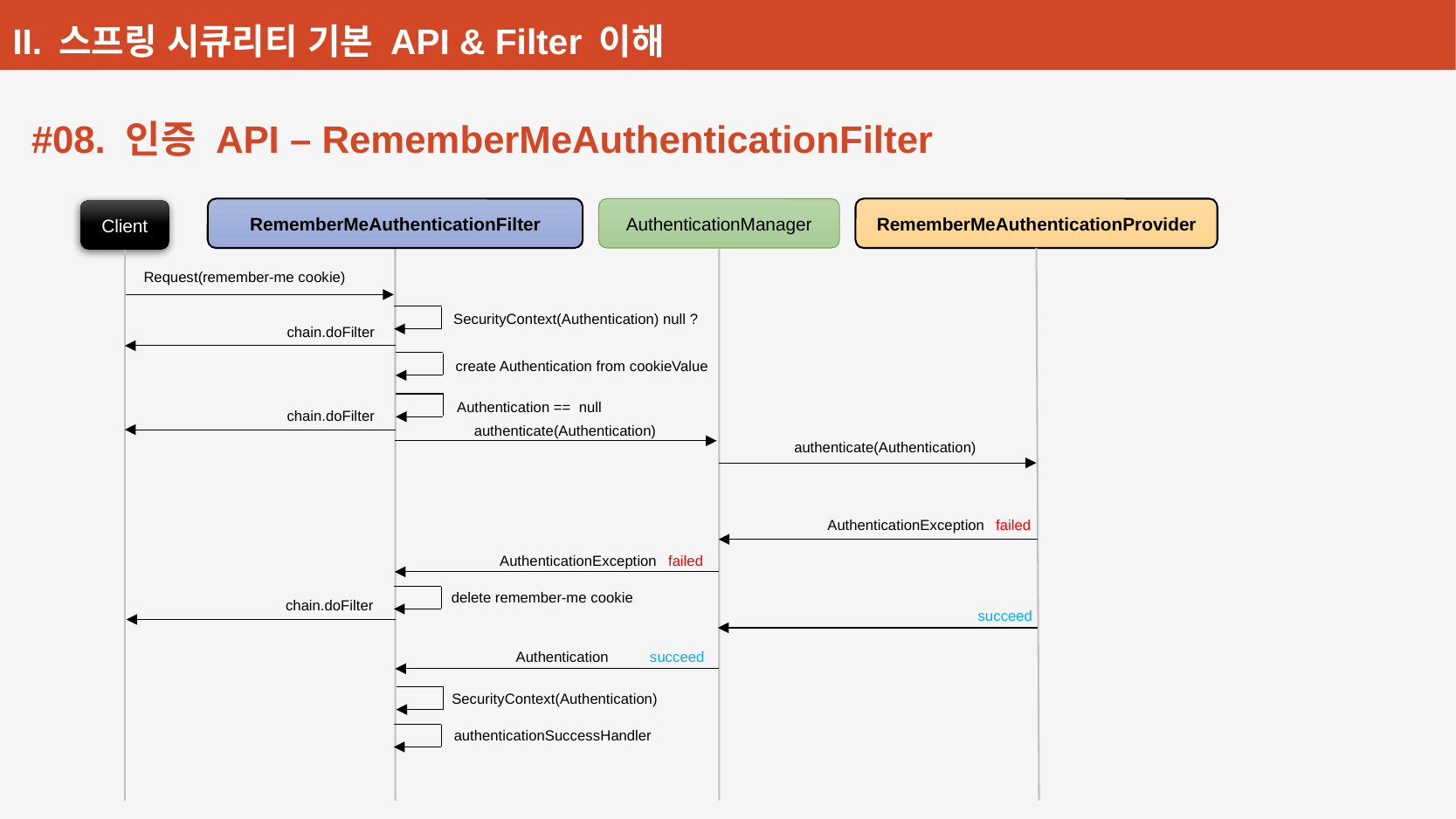

#08. 인증 API – RememberMeAuthenticationFilter
RememberMeAuthenticationFilter
AuthenticationManager
RememberMeAuthenticationProvider
Client
Request(remember-me cookie)
SecurityContext(Authentication) null ?
chain.doFilter
create Authentication from cookieValue
Authentication ==  null
chain.doFilter
authenticate(Authentication)
authenticate(Authentication)
AuthenticationException
failed
AuthenticationException
failed
delete remember-me cookie
chain.doFilter
succeed
Authentication
succeed
SecurityContext(Authentication)
 authenticationSuccessHandler